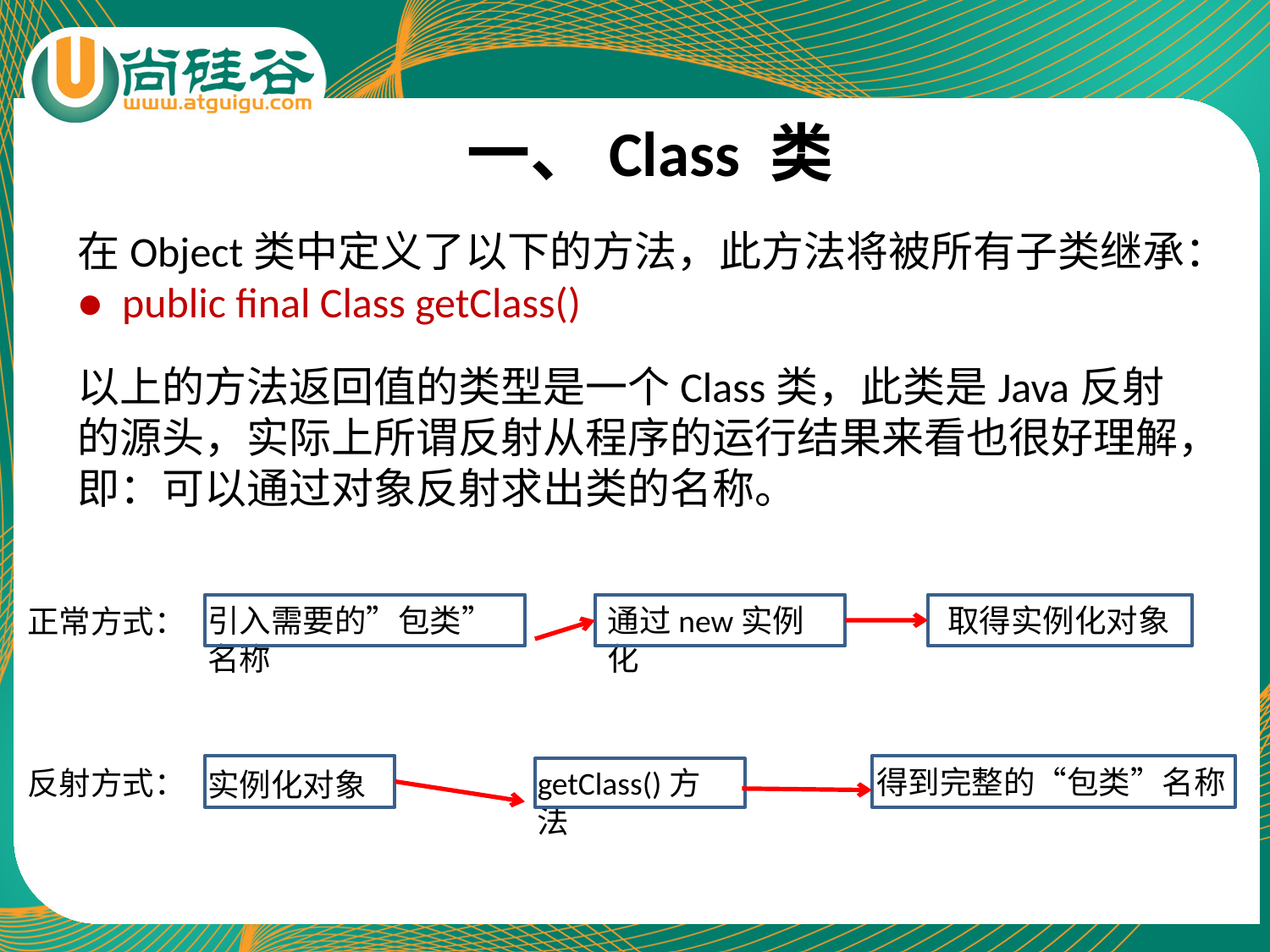

# 一、Class 类
在Object类中定义了以下的方法，此方法将被所有子类继承：
●  public final Class getClass()

以上的方法返回值的类型是一个Class类，此类是Java反射的源头，实际上所谓反射从程序的运行结果来看也很好理解，即：可以通过对象反射求出类的名称。
引入需要的”包类”名称

通过new实例化

取得实例化对象
正常方式：

得到完整的“包类”名称

反射方式：
getClass()方法
实例化对象